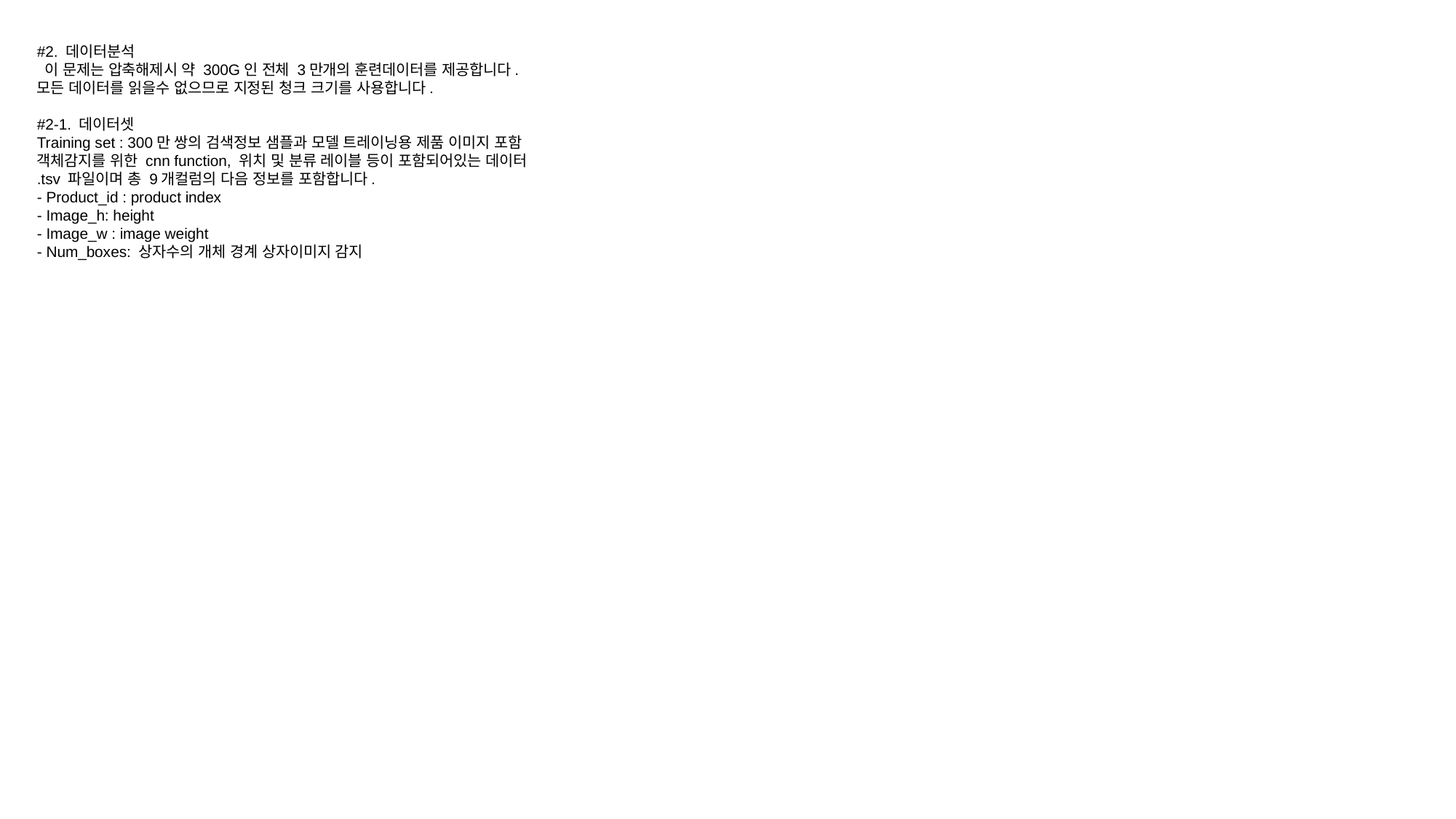

#2. 데이터분석
 이 문제는 압축해제시 약 300G인 전체 3만개의 훈련데이터를 제공합니다.
모든 데이터를 읽을수 없으므로 지정된 청크 크기를 사용합니다.

#2-1. 데이터셋
Training set : 300만 쌍의 검색정보 샘플과 모델 트레이닝용 제품 이미지 포함
객체감지를 위한 cnn function, 위치 및 분류 레이블 등이 포함되어있는 데이터
.tsv 파일이며 총 9개컬럼의 다음 정보를 포함합니다.
- Product_id : product index
- Image_h: height
- Image_w : image weight
- Num_boxes: 상자수의 개체 경계 상자이미지 감지